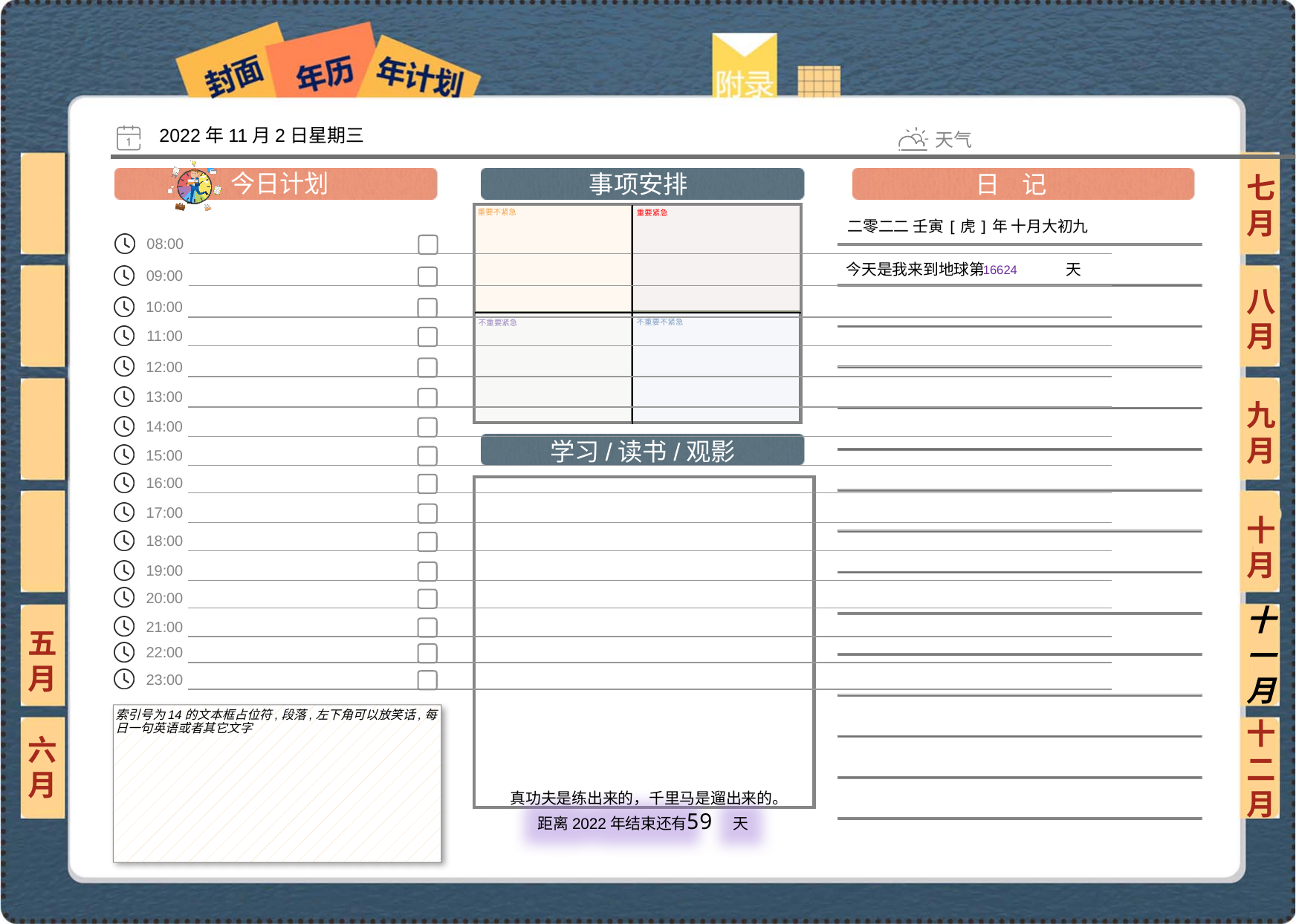

2022年11月2日星期三
七月
二零二二 壬寅[虎]年 十月大初九
16624
八月
九月
十月
十一月
五月
索引号为14的文本框占位符,段落,左下角可以放笑话,每日一句英语或者其它文字
六月
十二月
59
 真功夫是练出来的，千里马是遛出来的。